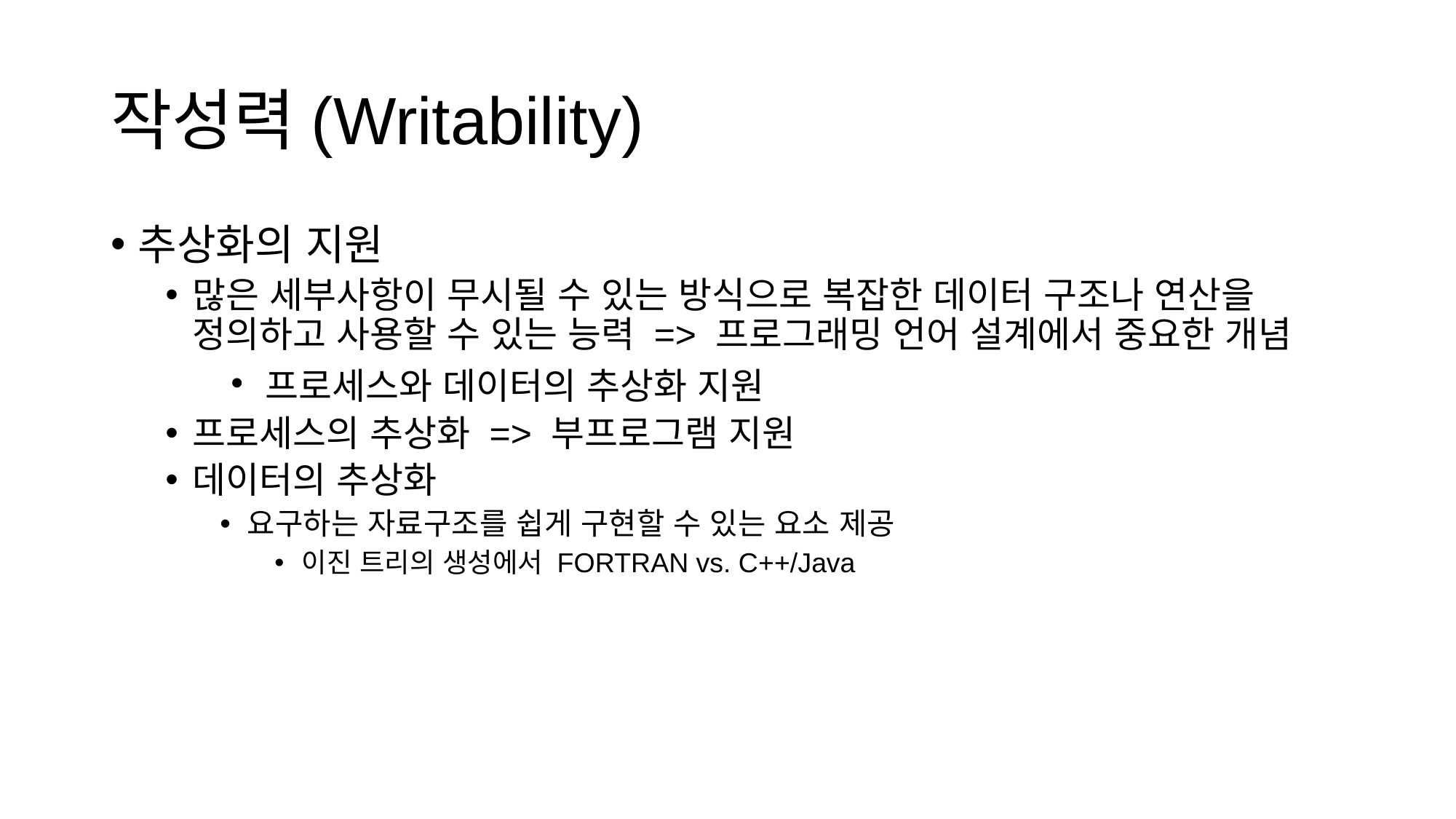

# 작성력(Writability)
추상화의 지원
많은 세부사항이 무시될 수 있는 방식으로 복잡한 데이터 구조나 연산을 정의하고 사용할 수 있는 능력 => 프로그래밍 언어 설계에서 중요한 개념
프로세스와 데이터의 추상화 지원
프로세스의 추상화 => 부프로그램 지원
데이터의 추상화
요구하는 자료구조를 쉽게 구현할 수 있는 요소 제공
이진 트리의 생성에서 FORTRAN vs. C++/Java